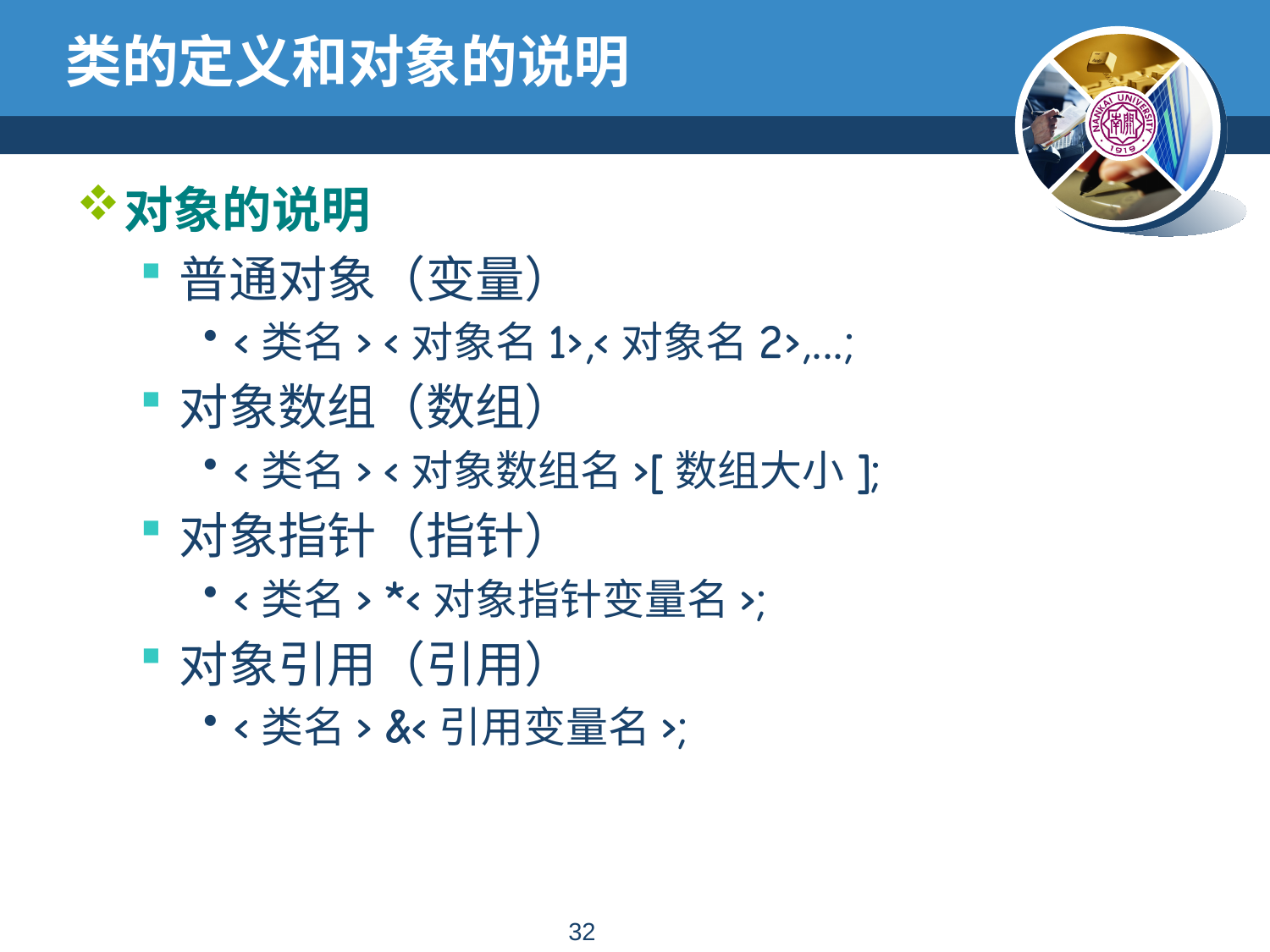

# 类的定义和对象的说明
对象的说明
普通对象（变量）
<类名> <对象名1>,<对象名2>,...;
对象数组（数组）
<类名> <对象数组名>[数组大小];
对象指针（指针）
<类名> *<对象指针变量名>;
对象引用（引用）
<类名> &<引用变量名>;

32